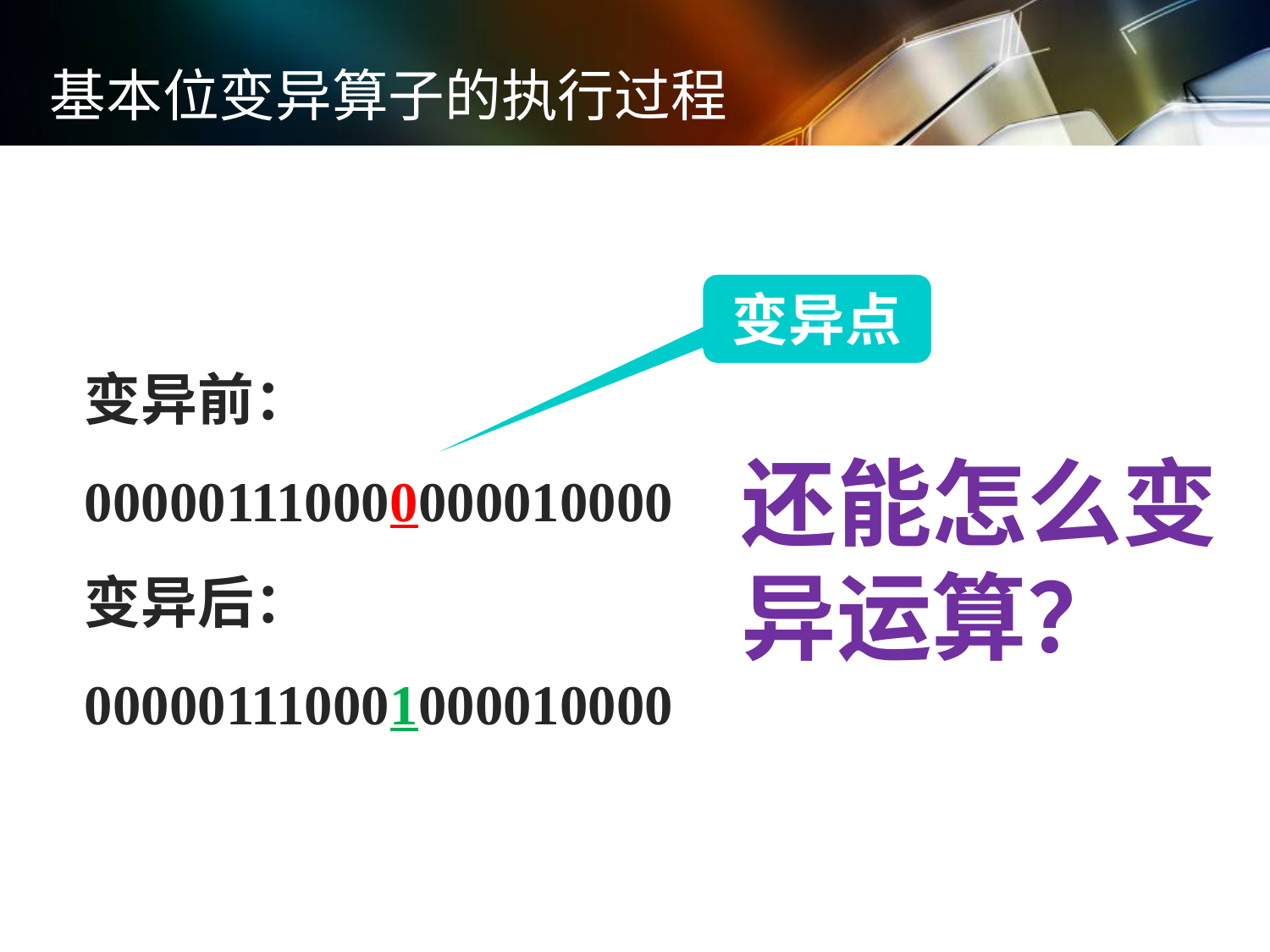

基本位变异算子的执行过程
变异点
变异前：
000001110000000010000
变异后：
000001110001000010000

还能怎么变异运算？